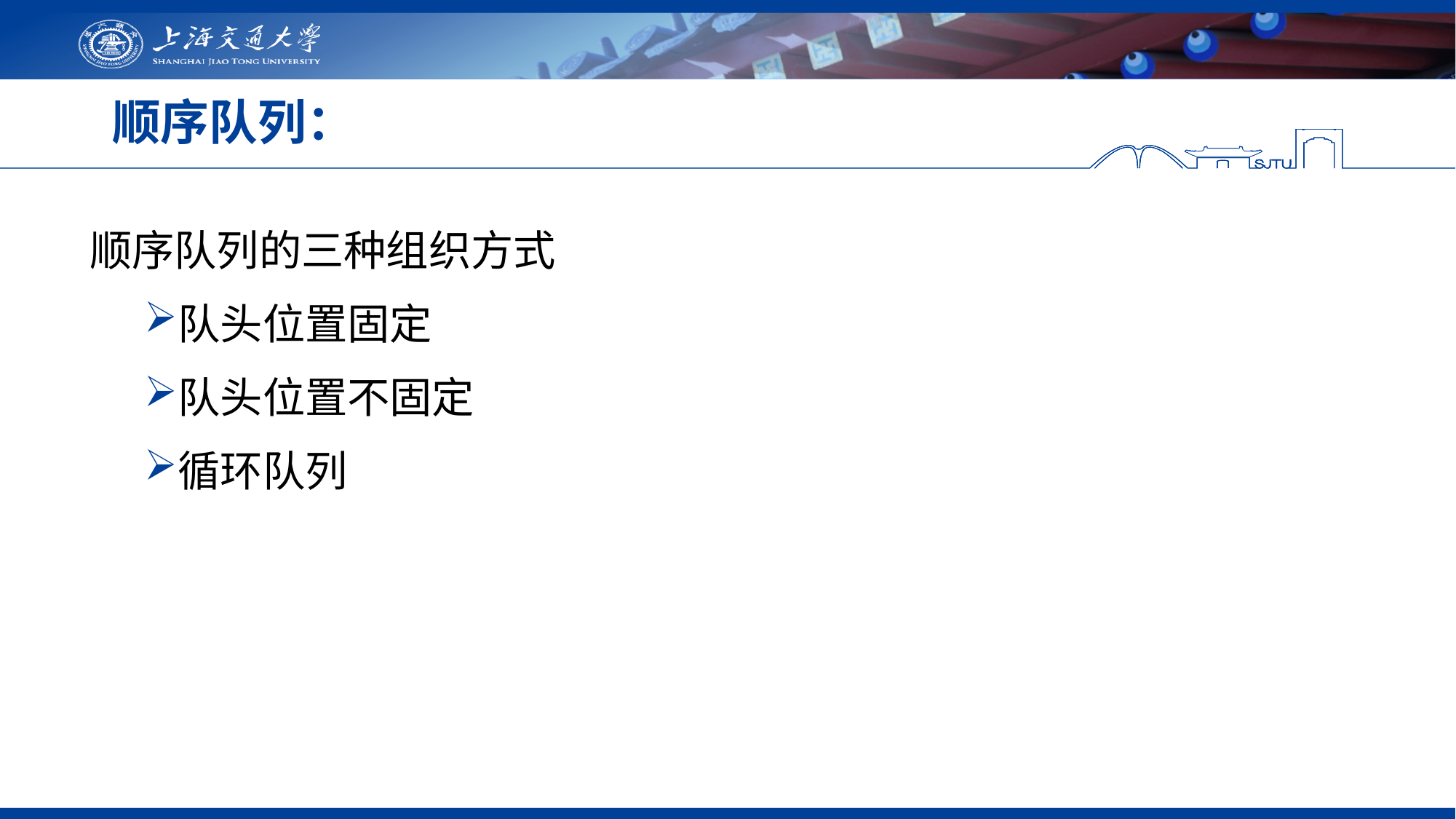

# 顺序队列：
顺序队列的三种组织方式
队头位置固定
队头位置不固定
循环队列